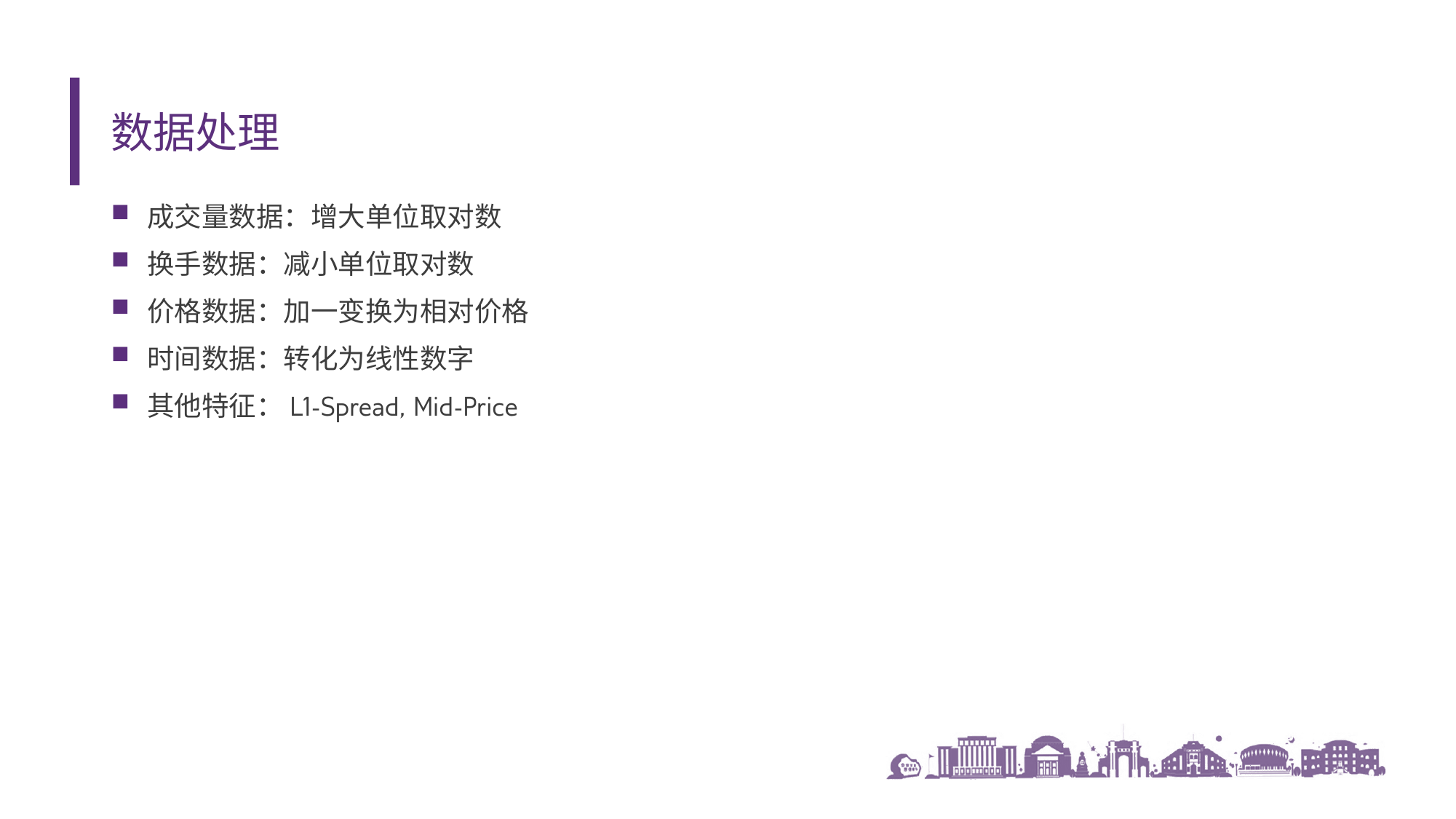

# 数据处理
成交量数据：增大单位取对数
换手数据：减小单位取对数
价格数据：加一变换为相对价格
时间数据：转化为线性数字
其他特征：L1-Spread, Mid-Price